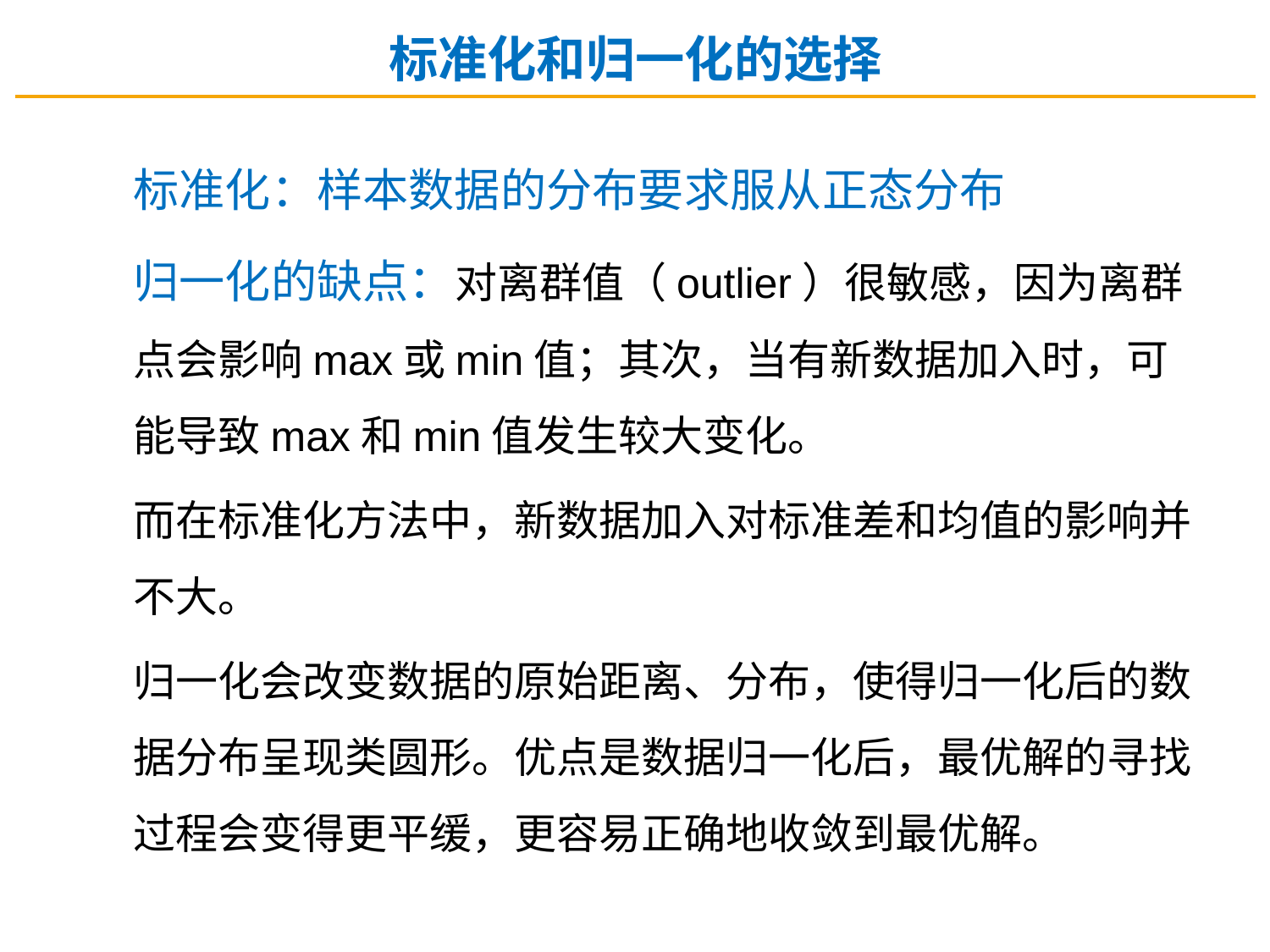

标准化和归一化的选择
标准化：样本数据的分布要求服从正态分布
归一化的缺点：对离群值（outlier）很敏感，因为离群点会影响max或min值；其次，当有新数据加入时，可能导致max和min值发生较大变化。
而在标准化方法中，新数据加入对标准差和均值的影响并不大。
归一化会改变数据的原始距离、分布，使得归一化后的数据分布呈现类圆形。优点是数据归一化后，最优解的寻找过程会变得更平缓，更容易正确地收敛到最优解。